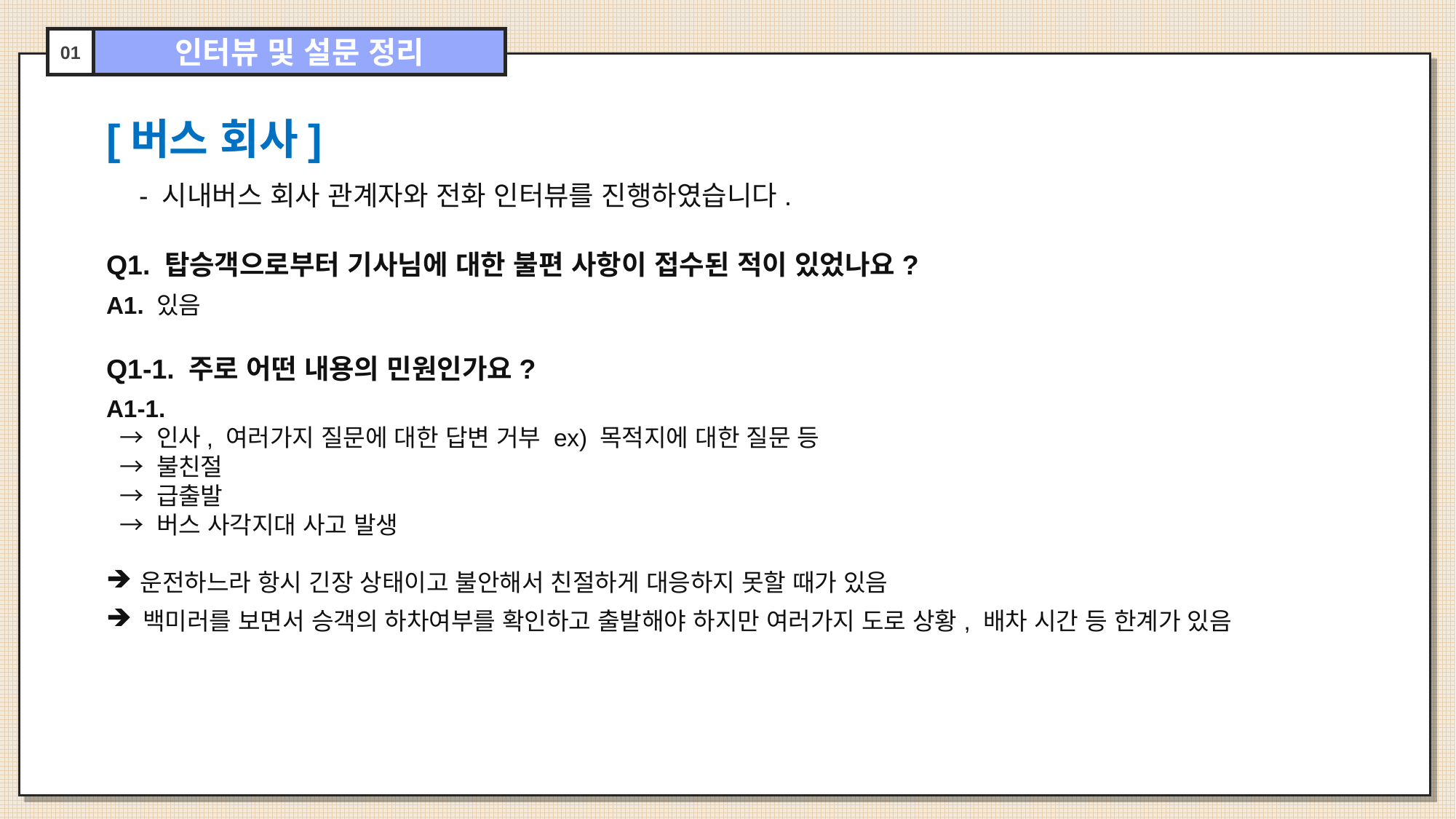

01
인터뷰 및 설문 정리

[버스 회사]
 - 시내버스 회사 관계자와 전화 인터뷰를 진행하였습니다.
Q1. 탑승객으로부터 기사님에 대한 불편 사항이 접수된 적이 있었나요?

A1. 있음

Q1-1. 주로 어떤 내용의 민원인가요?

A1-1.
  → 인사, 여러가지 질문에 대한 답변 거부 ex) 목적지에 대한 질문 등
  → 불친절
  → 급출발
  → 버스 사각지대 사고 발생

운전하느라 항시 긴장 상태이고 불안해서 친절하게 대응하지 못할 때가 있음

 백미러를 보면서 승객의 하차여부를 확인하고 출발해야 하지만 여러가지 도로 상황, 배차 시간 등 한계가 있음